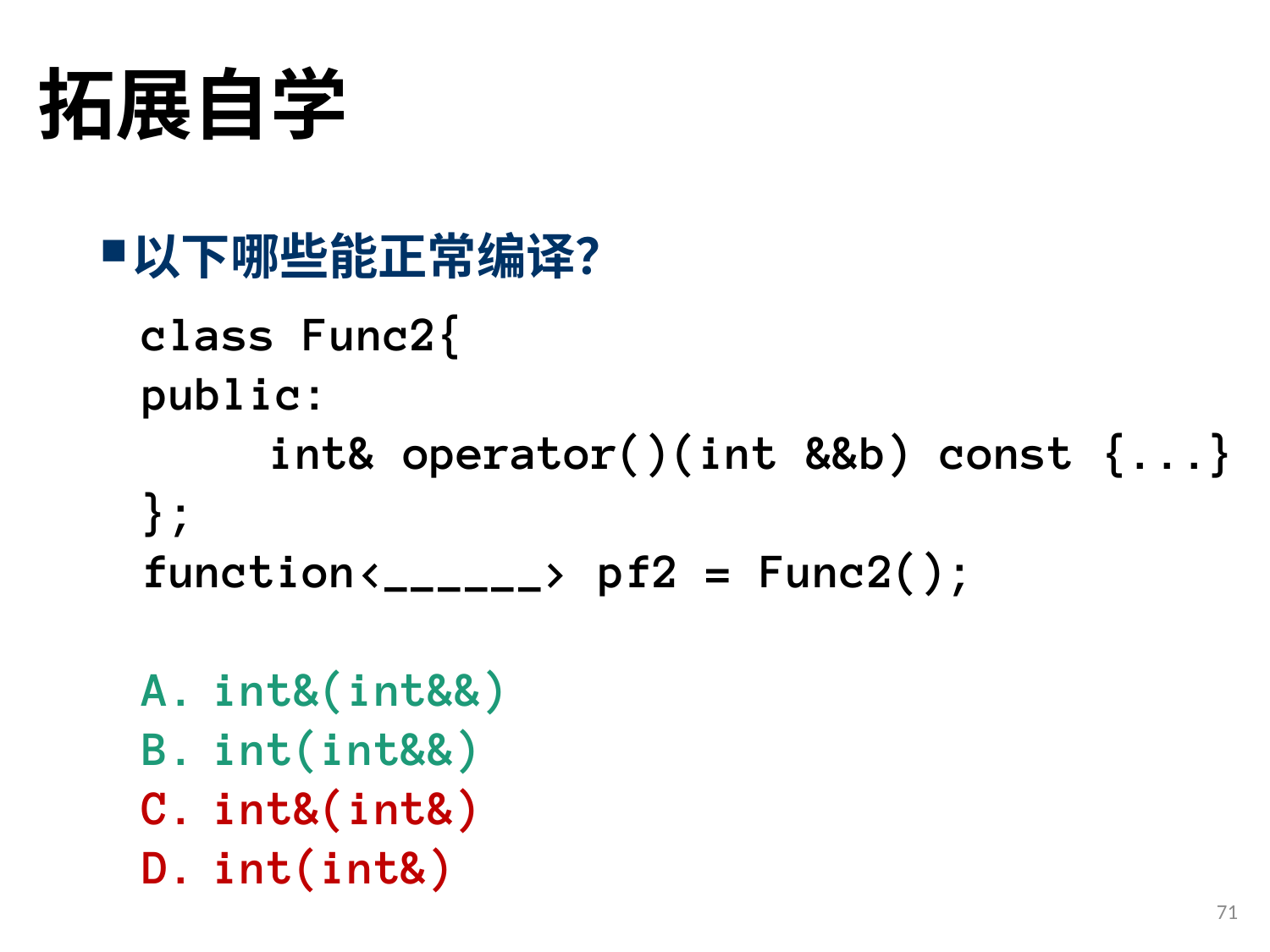

# 拓展自学
以下哪些能正常编译？

class Func2{
public:
	int& operator()(int &&b) const {...}
};
function<______> pf2 = Func2();

int&(int&&)
int(int&&)
int&(int&)
int(int&)
71